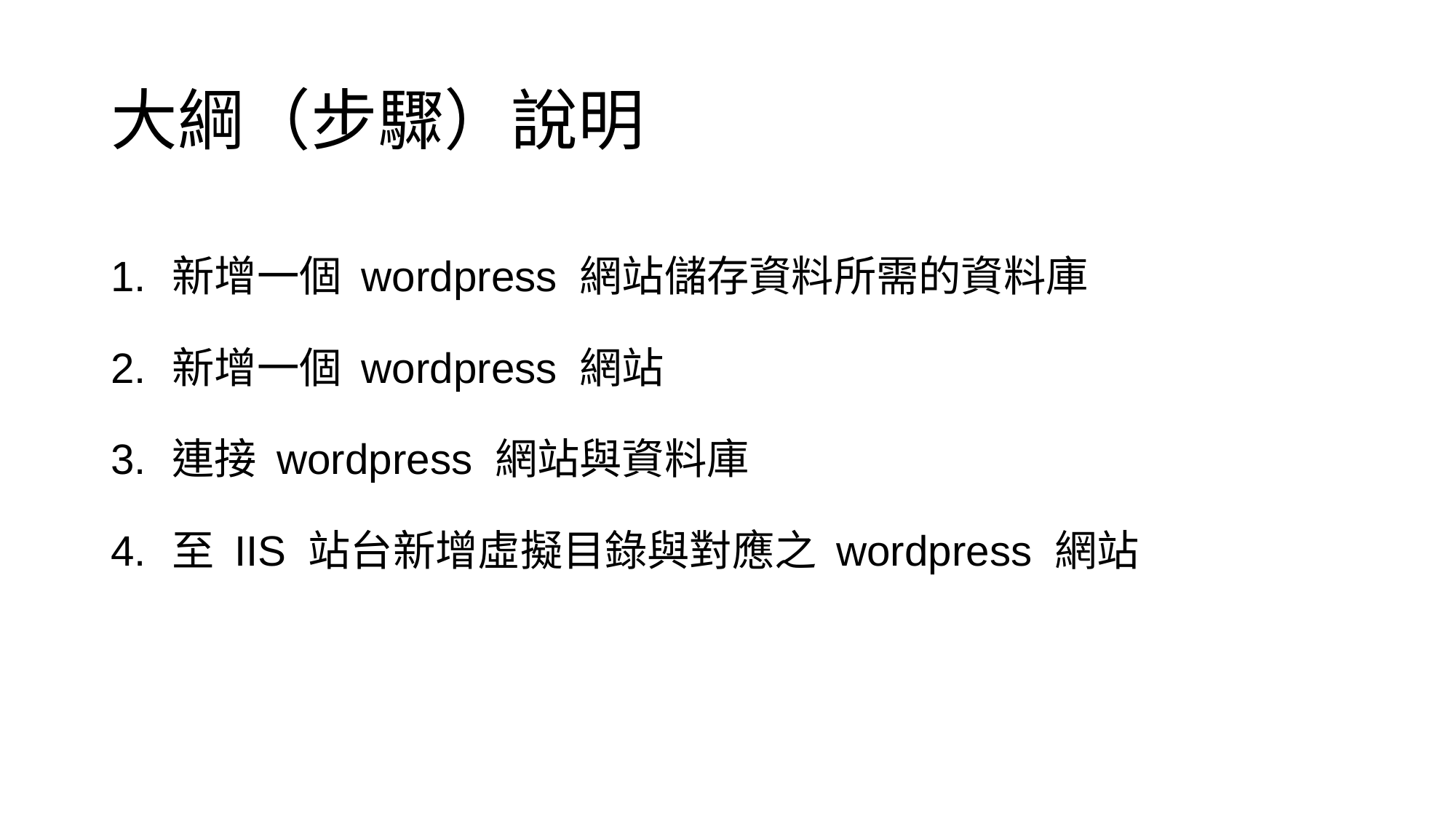

# 大綱（步驟）說明
新增一個 wordpress 網站儲存資料所需的資料庫
新增一個 wordpress 網站
連接 wordpress 網站與資料庫
至 IIS 站台新增虛擬目錄與對應之 wordpress 網站